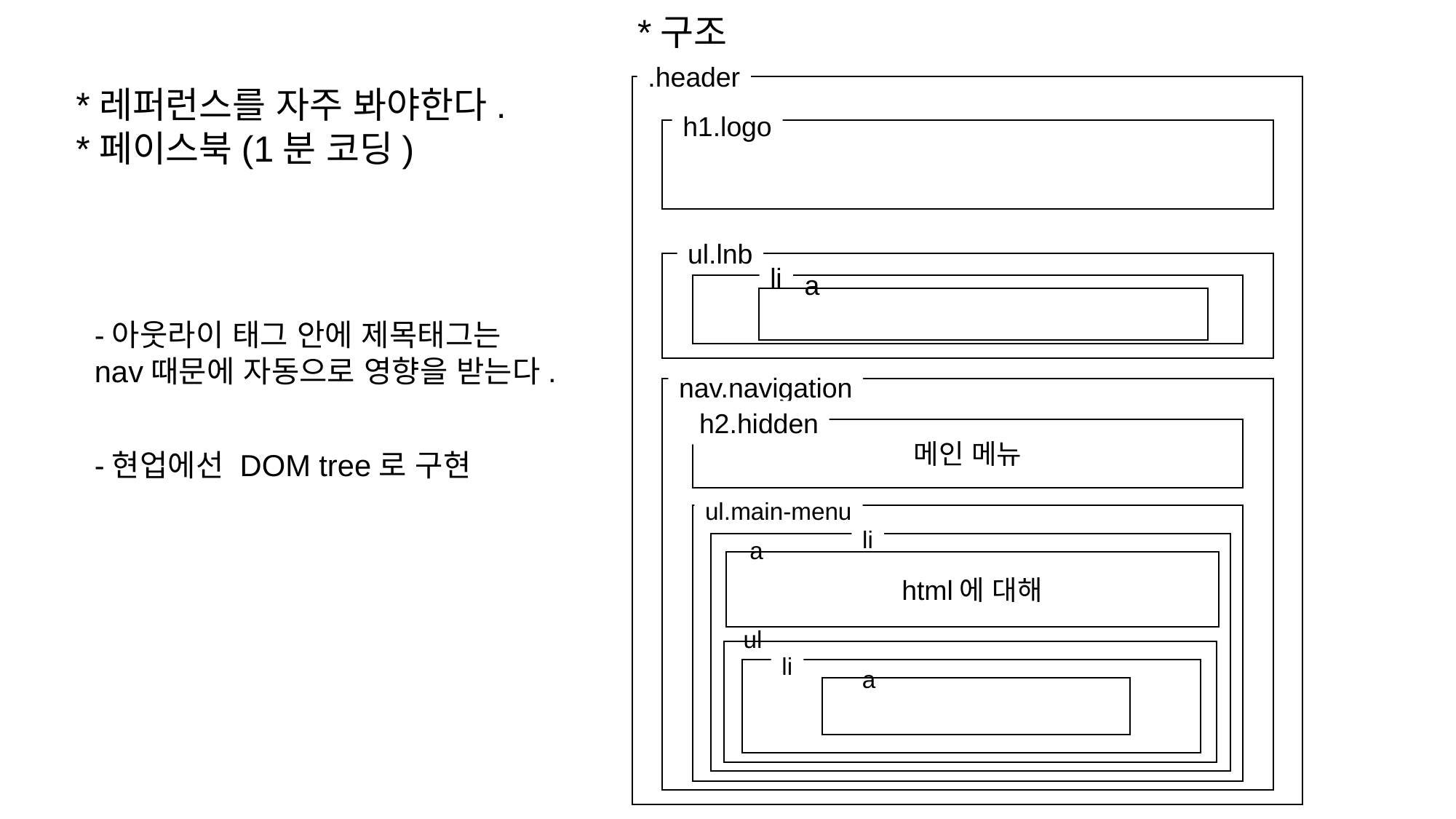

*구조
.header
*레퍼런스를 자주 봐야한다.
*페이스북(1분 코딩)

h1.logo

ul.lnb

li
a

-아웃라이 태그 안에 제목태그는 nav때문에 자동으로 영향을 받는다.
nav.navigation

h2.hidden
메인 메뉴
-현업에선 DOM tree로 구현
ul.main-menu

li
a

html에 대해
ul

li
a